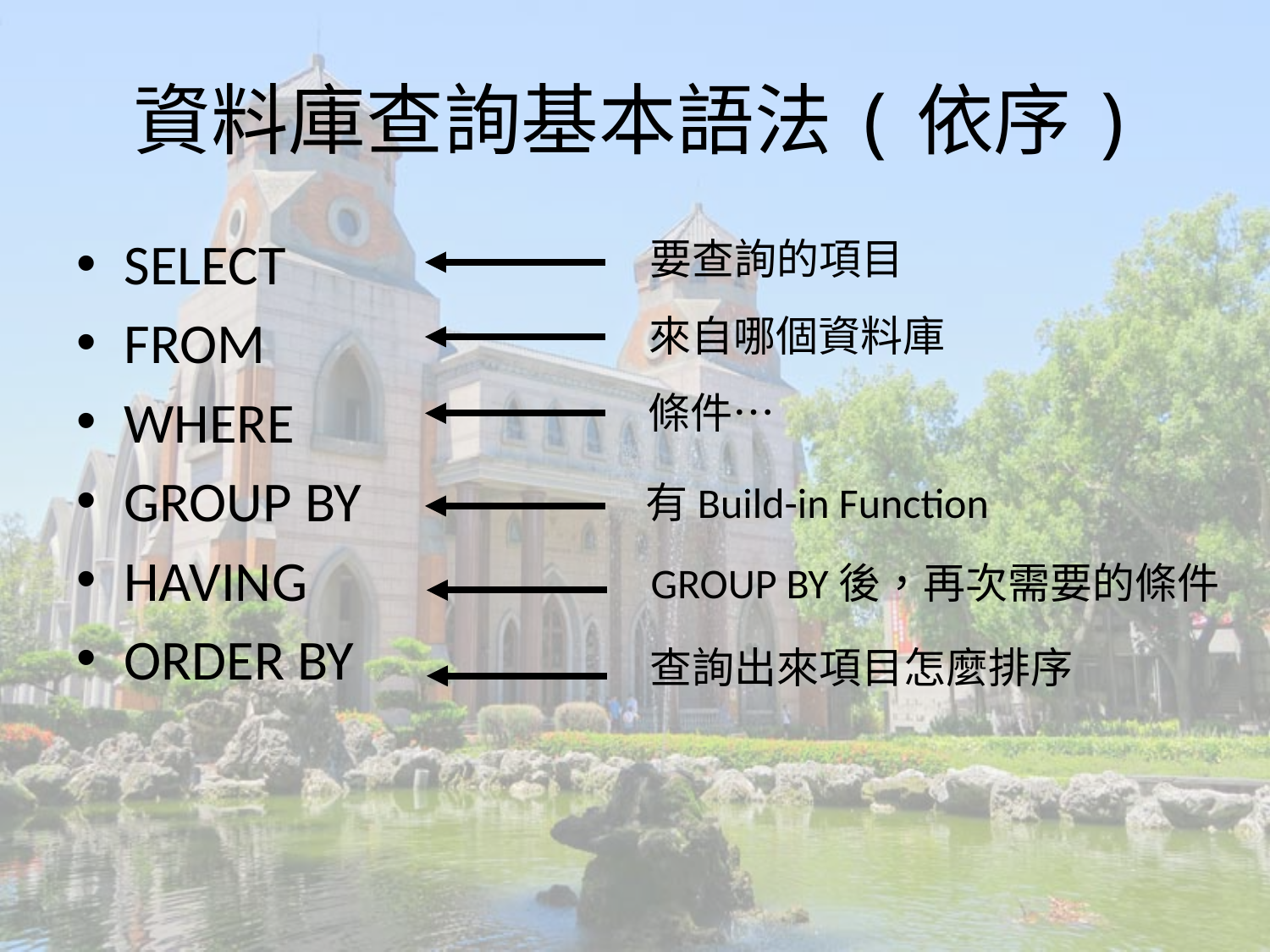

# 資料庫查詢基本語法(依序)
SELECT
FROM
WHERE
GROUP BY
HAVING
ORDER BY
要查詢的項目
來自哪個資料庫
條件…
有Build-in Function
GROUP BY後，再次需要的條件
查詢出來項目怎麼排序